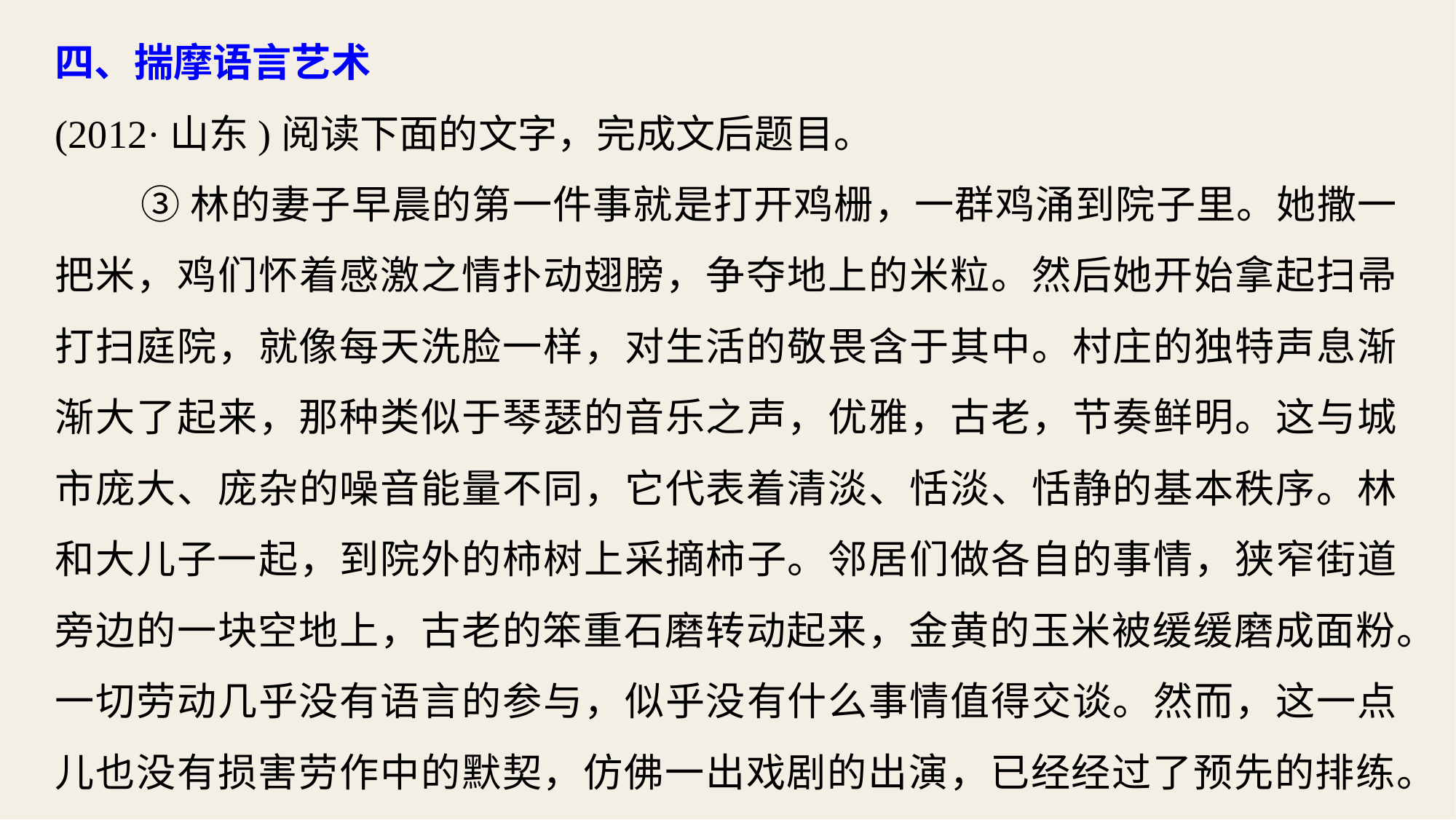

四、揣摩语言艺术
(2012·山东)阅读下面的文字，完成文后题目。
③林的妻子早晨的第一件事就是打开鸡栅，一群鸡涌到院子里。她撒一把米，鸡们怀着感激之情扑动翅膀，争夺地上的米粒。然后她开始拿起扫帚打扫庭院，就像每天洗脸一样，对生活的敬畏含于其中。村庄的独特声息渐渐大了起来，那种类似于琴瑟的音乐之声，优雅，古老，节奏鲜明。这与城市庞大、庞杂的噪音能量不同，它代表着清淡、恬淡、恬静的基本秩序。林和大儿子一起，到院外的柿树上采摘柿子。邻居们做各自的事情，狭窄街道旁边的一块空地上，古老的笨重石磨转动起来，金黄的玉米被缓缓磨成面粉。一切劳动几乎没有语言的参与，似乎没有什么事情值得交谈。然而，这一点儿也没有损害劳作中的默契，仿佛一出戏剧的出演，已经经过了预先的排练。